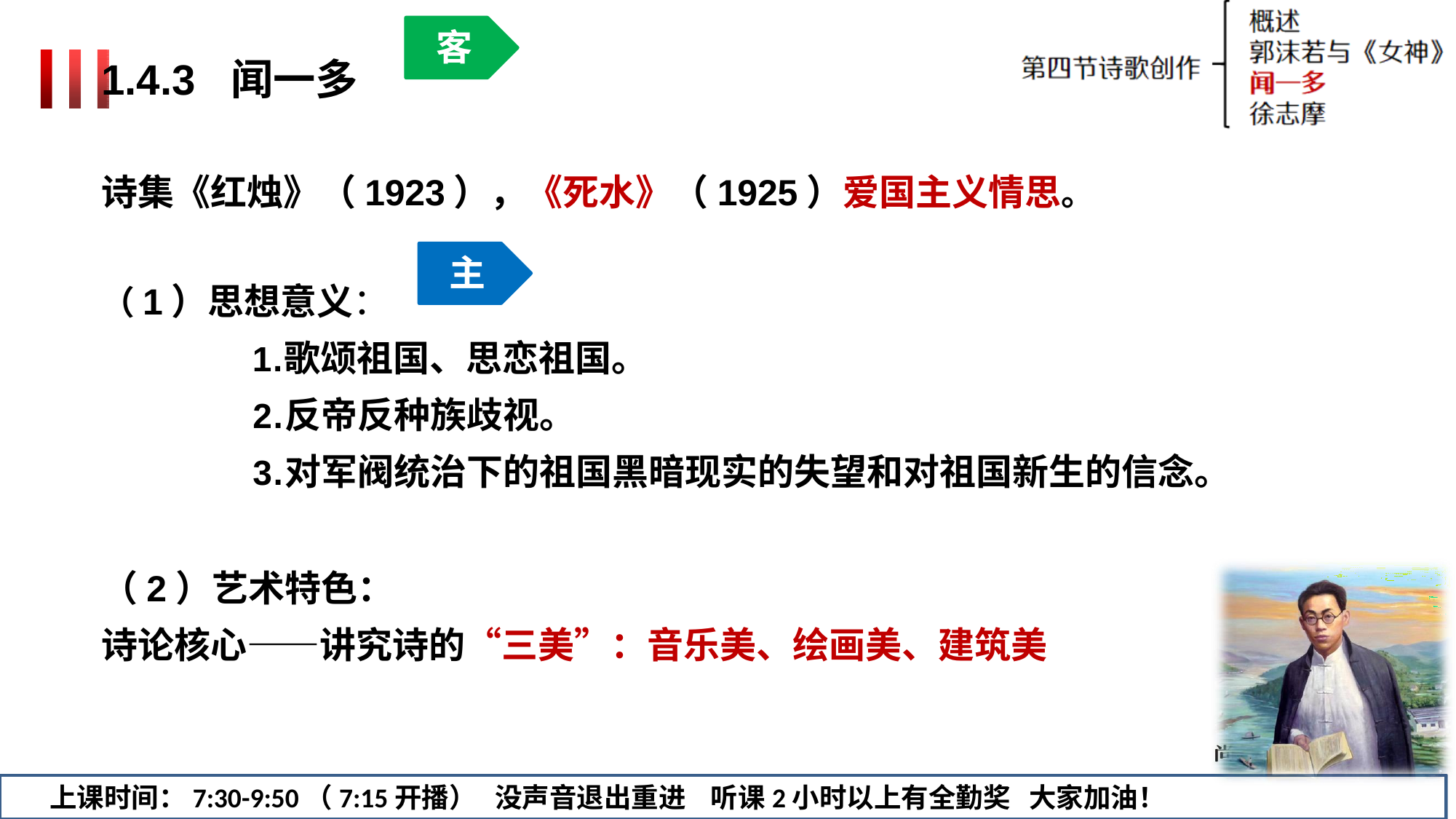

客

# 1.4.3	闻一多
诗集《红烛》（1923），《死水》（1925）爱国主义情思。

主
（1）思想意义：
歌颂祖国、思恋祖国。
反帝反种族歧视。
对军阀统治下的祖国黑暗现实的失望和对祖国新生的信念。

（2）艺术特色：
诗论核心——讲究诗的“三美”：音乐美、绘画美、建筑美